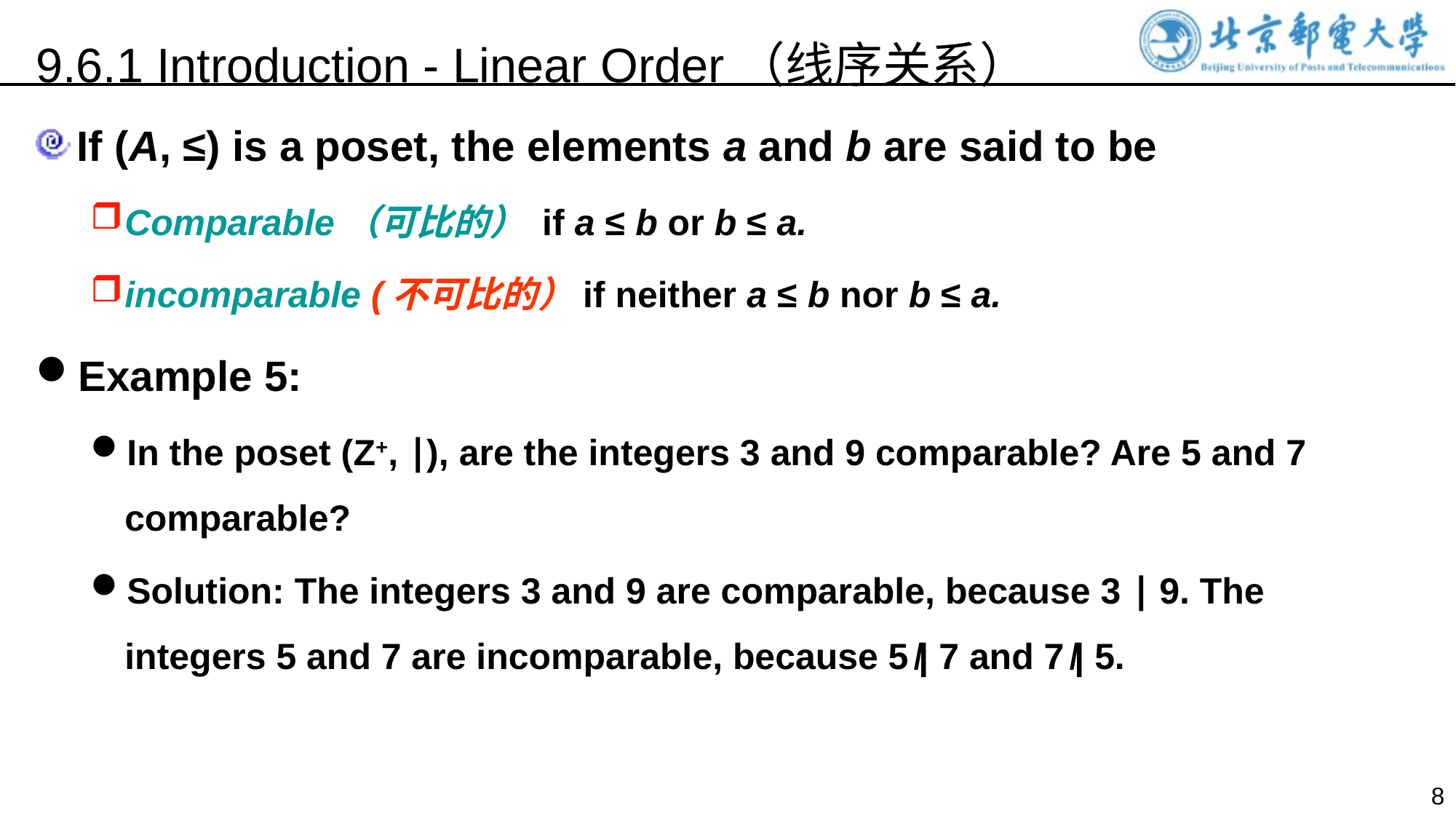

9.6.1 Introduction - Linear Order（线序关系）
If (A, ≤) is a poset, the elements a and b are said to be
Comparable（可比的） if a ≤ b or b ≤ a.
incomparable (不可比的）if neither a ≤ b nor b ≤ a.
Example 5:
In the poset (Z+, ∣), are the integers 3 and 9 comparable? Are 5 and 7 comparable?
Solution: The integers 3 and 9 are comparable, because 3 ∣ 9. The integers 5 and 7 are incomparable, because 5 ̸| 7 and 7 ̸| 5.